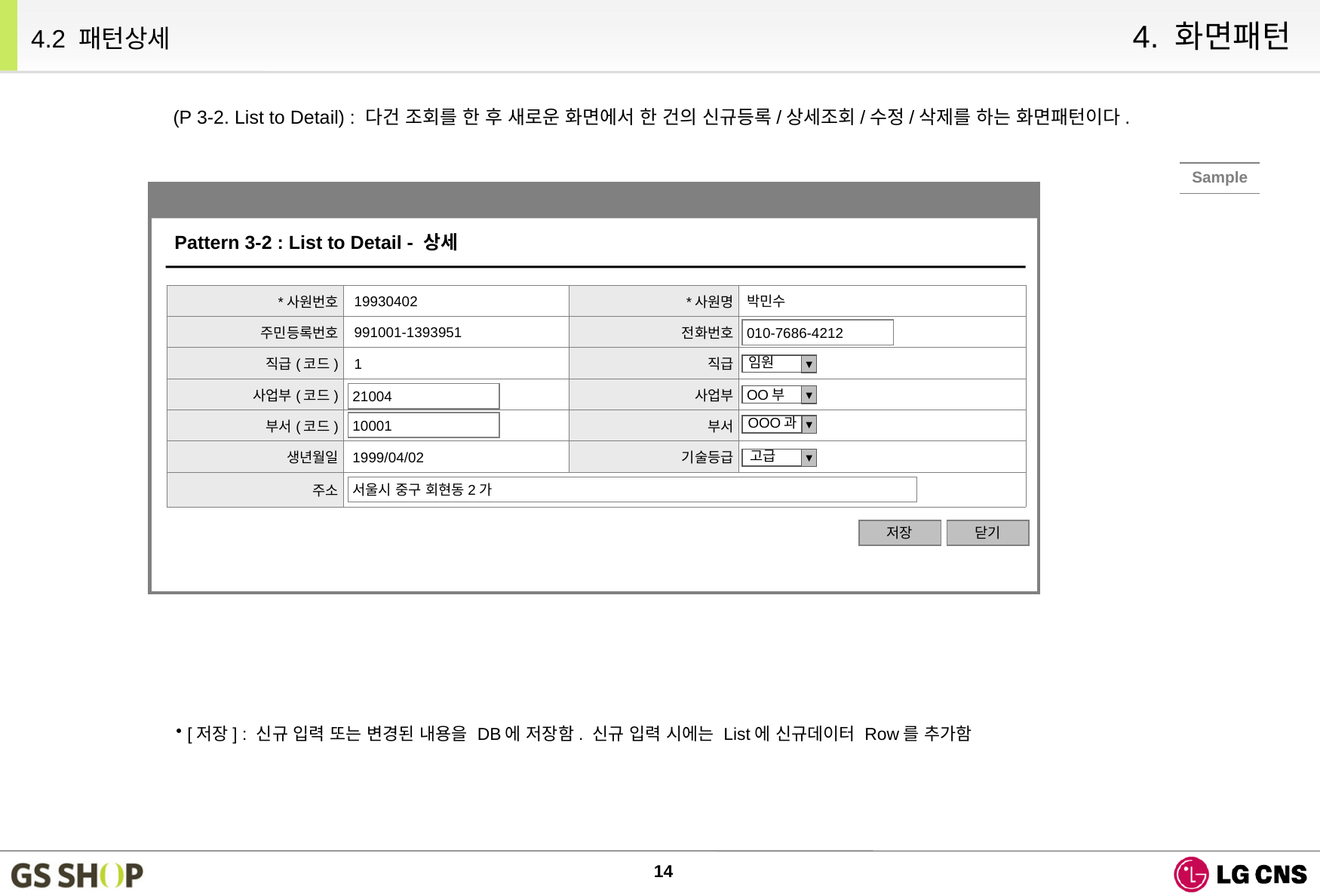

4. 화면패턴
4.2 패턴상세
(P 3-2. List to Detail) : 다건 조회를 한 후 새로운 화면에서 한 건의 신규등록/상세조회/수정/삭제를 하는 화면패턴이다.
| Sample |
| --- |

Pattern 3-2 : List to Detail - 상세

| \*사원번호 |  | \*사원명 |  |
| --- | --- | --- | --- |
| 주민등록번호 |  | 전화번호 |  |
| 직급(코드) |  | 직급 |  |
| 사업부(코드) |  | 사업부 |  |
| 부서(코드) |  | 부서 |  |
| 생년월일 |  | 기술등급 |  |
| 주소 |  |  |  |
19930402
박민수
991001-1393951
010-8329-2932
010-7686-4212
임원

▼
1
임원
OO부

▼
21004
21004
OOO과

▼
10001
10001
기술지원과
고급

▼
1999/04/02
고급
서울시 중구 회현동2가
(432-389) 서울시 서초구 서초동 00아파트 10-102
저장
닫기
[저장] : 신규 입력 또는 변경된 내용을 DB에 저장함. 신규 입력 시에는 List에 신규데이터 Row를 추가함